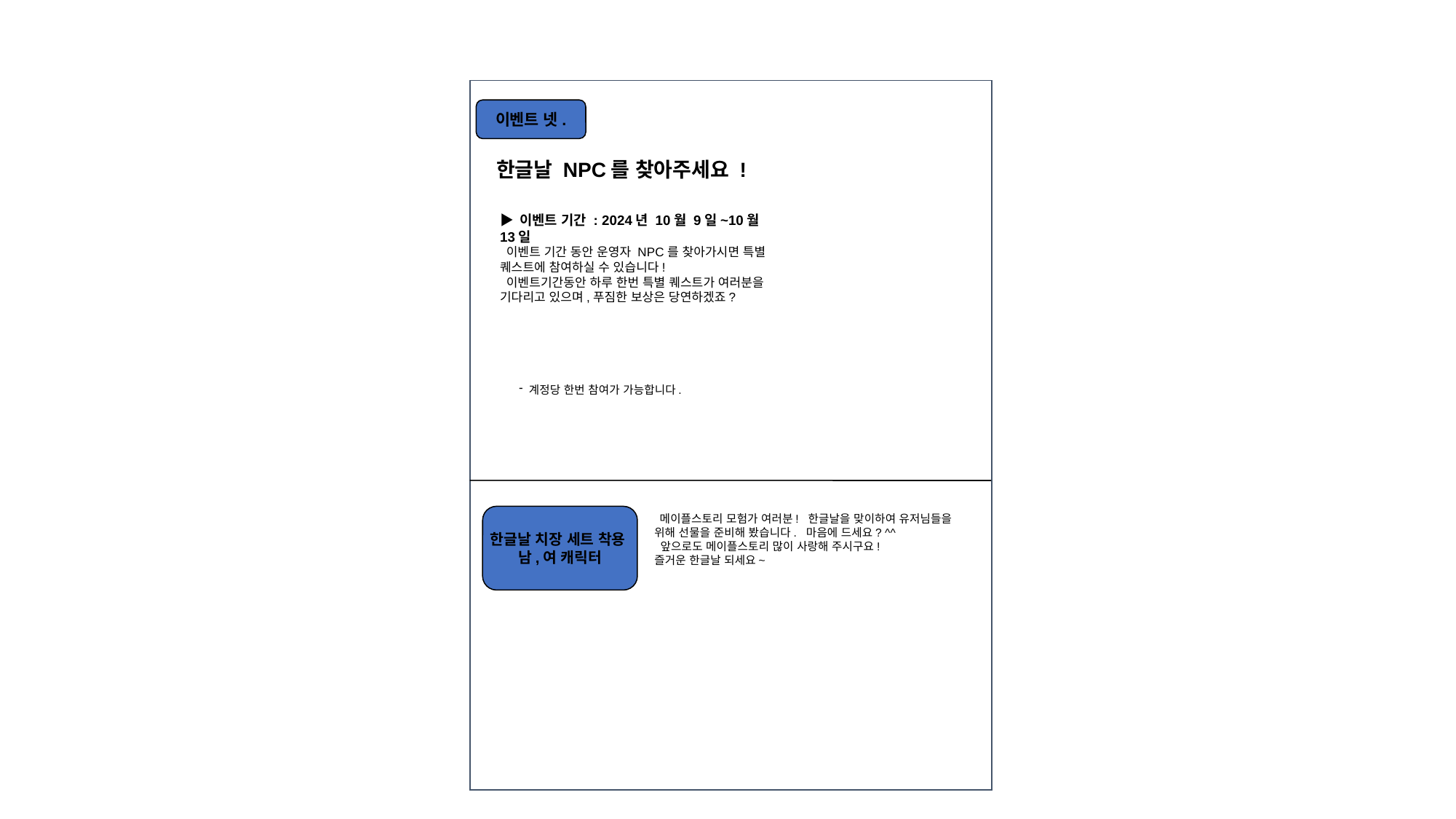

이벤트 넷.
 한글날 NPC를 찾아주세요 !
▶ 이벤트 기간 : 2024년 10월 9일~10월 13일
 이벤트 기간 동안 운영자 NPC를 찾아가시면 특별 퀘스트에 참여하실 수 있습니다!
 이벤트기간동안 하루 한번 특별 퀘스트가 여러분을 기다리고 있으며,푸짐한 보상은 당연하겠죠?
 계정당 한번 참여가 가능합니다.

한글날 치장 세트 착용
남,여 캐릭터
 메이플스토리 모험가 여러분!  한글날을 맞이하여 유저님들을
위해 선물을 준비해 봤습니다.  마음에 드세요? ^^
 앞으로도 메이플스토리 많이 사랑해 주시구요!
즐거운 한글날 되세요~